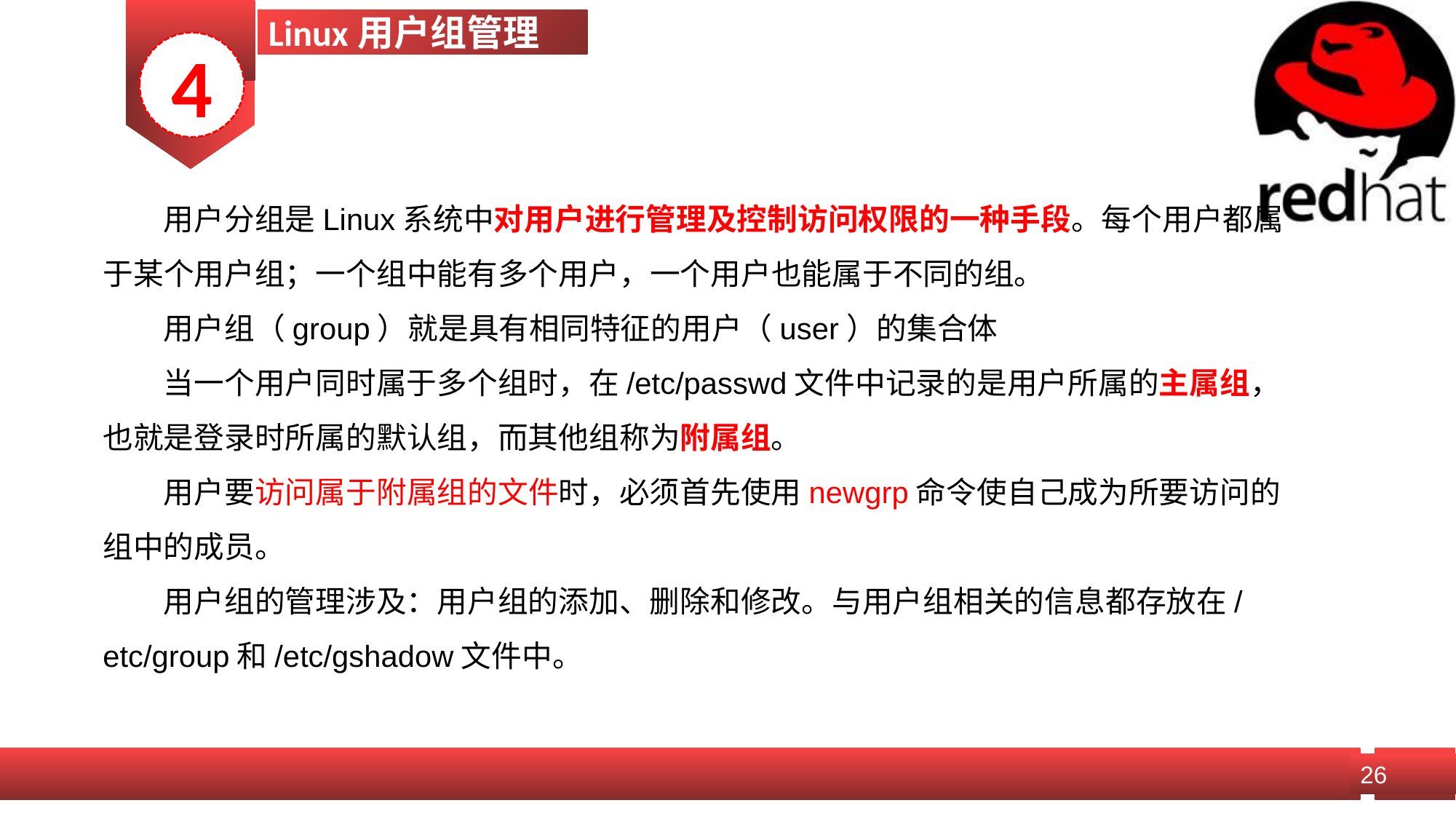

Linux用户组管理
4
用户分组是Linux系统中对用户进行管理及控制访问权限的一种手段。每个用户都属于某个用户组；一个组中能有多个用户，一个用户也能属于不同的组。
用户组（group）就是具有相同特征的用户（user）的集合体
当一个用户同时属于多个组时，在/etc/passwd文件中记录的是用户所属的主属组，也就是登录时所属的默认组，而其他组称为附属组。
用户要访问属于附属组的文件时，必须首先使用newgrp命令使自己成为所要访问的组中的成员。
用户组的管理涉及：用户组的添加、删除和修改。与用户组相关的信息都存放在/etc/group和/etc/gshadow文件中。